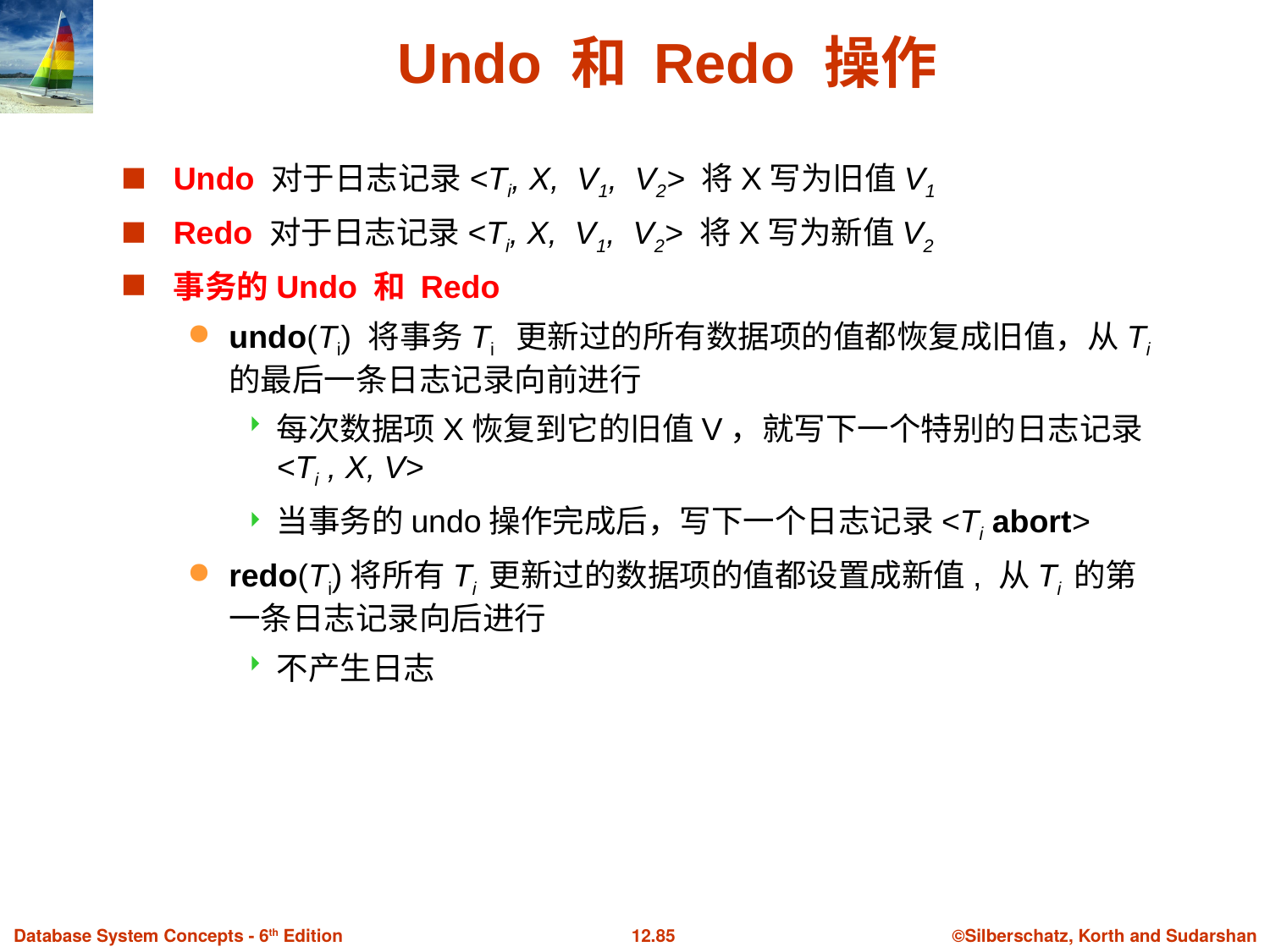

# Undo 和 Redo 操作
Undo 对于日志记录<Ti, X,  V1,  V2> 将X写为旧值V1
Redo 对于日志记录<Ti, X,  V1,  V2> 将X写为新值V2
事务的Undo 和 Redo
undo(Ti) 将事务Ti  更新过的所有数据项的值都恢复成旧值，从Ti 的最后一条日志记录向前进行
每次数据项X恢复到它的旧值V，就写下一个特别的日志记录<Ti , X, V>
当事务的undo操作完成后，写下一个日志记录<Ti abort>
redo(Ti)将所有Ti 更新过的数据项的值都设置成新值, 从Ti 的第一条日志记录向后进行
不产生日志